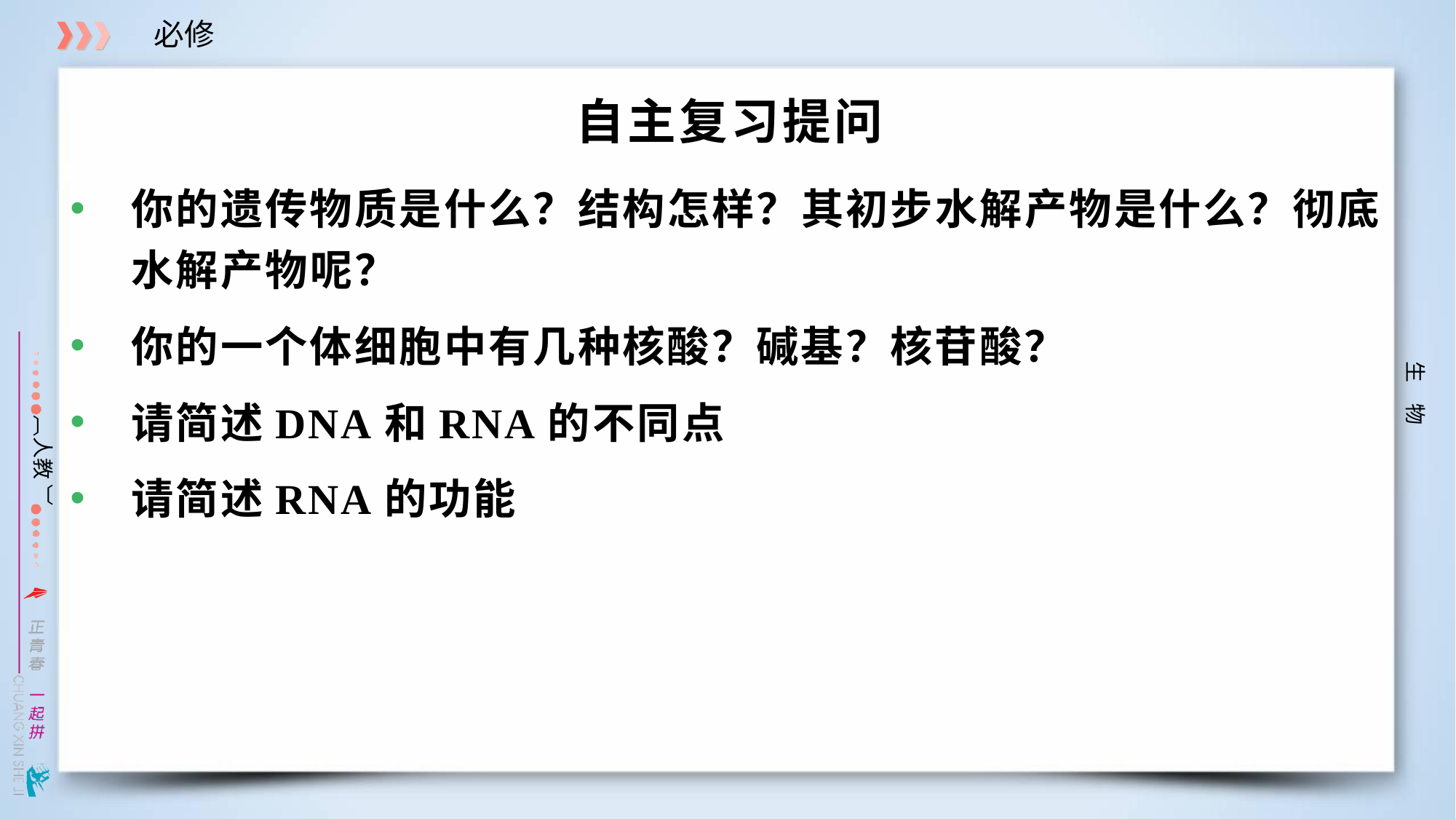

# 自主复习提问
你的遗传物质是什么？结构怎样？其初步水解产物是什么？彻底水解产物呢？
你的一个体细胞中有几种核酸？碱基？核苷酸？
请简述DNA和RNA的不同点
请简述RNA的功能